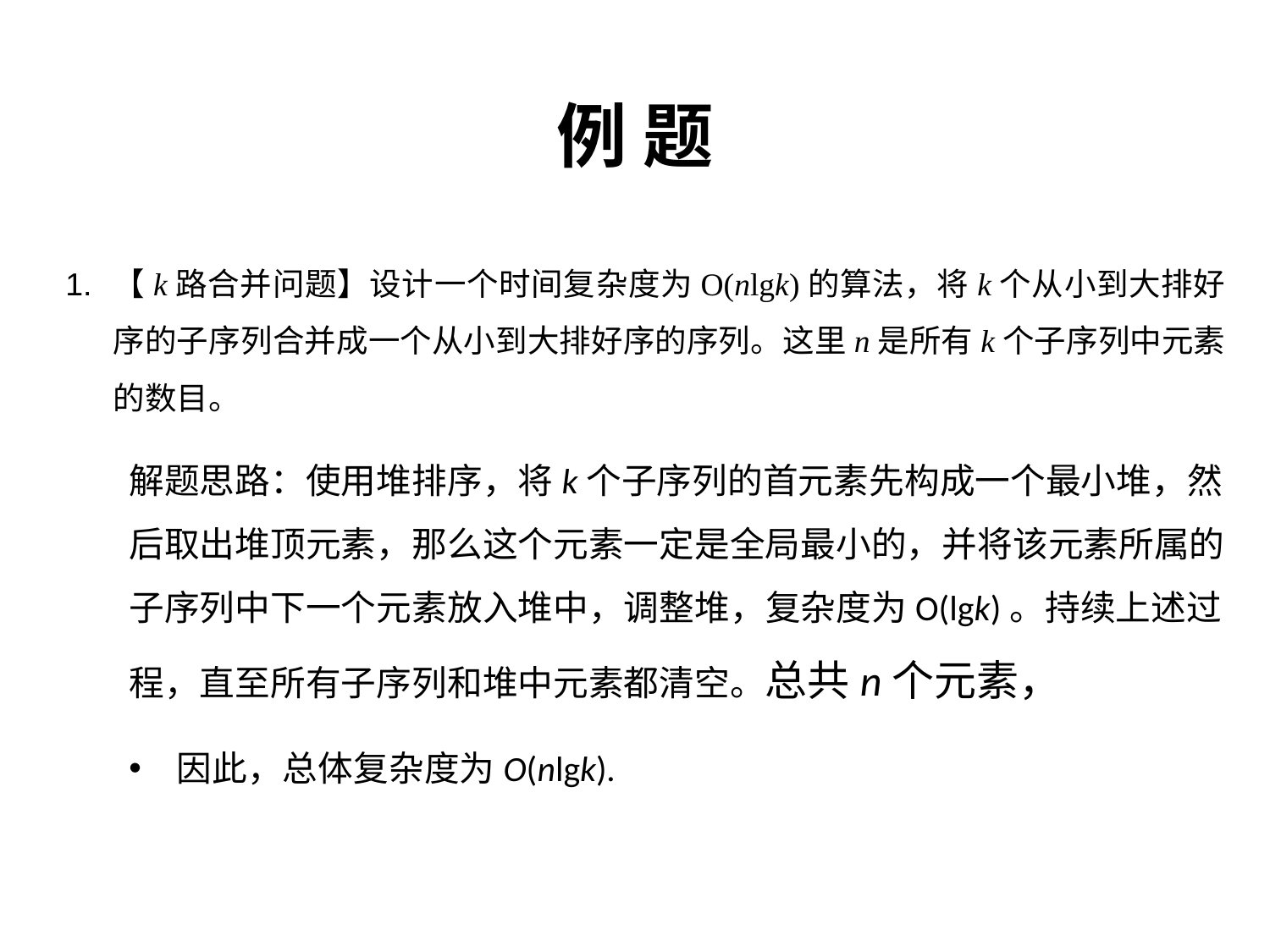

# 例 题
【k路合并问题】设计一个时间复杂度为O(nlgk)的算法，将k个从小到大排好序的子序列合并成一个从小到大排好序的序列。这里n是所有k个子序列中元素的数目。
解题思路：使用堆排序，将k个子序列的首元素先构成一个最小堆，然后取出堆顶元素，那么这个元素一定是全局最小的，并将该元素所属的子序列中下一个元素放入堆中，调整堆，复杂度为O(lgk)。持续上述过程，直至所有子序列和堆中元素都清空。总共n个元素，
因此，总体复杂度为O(nlgk).